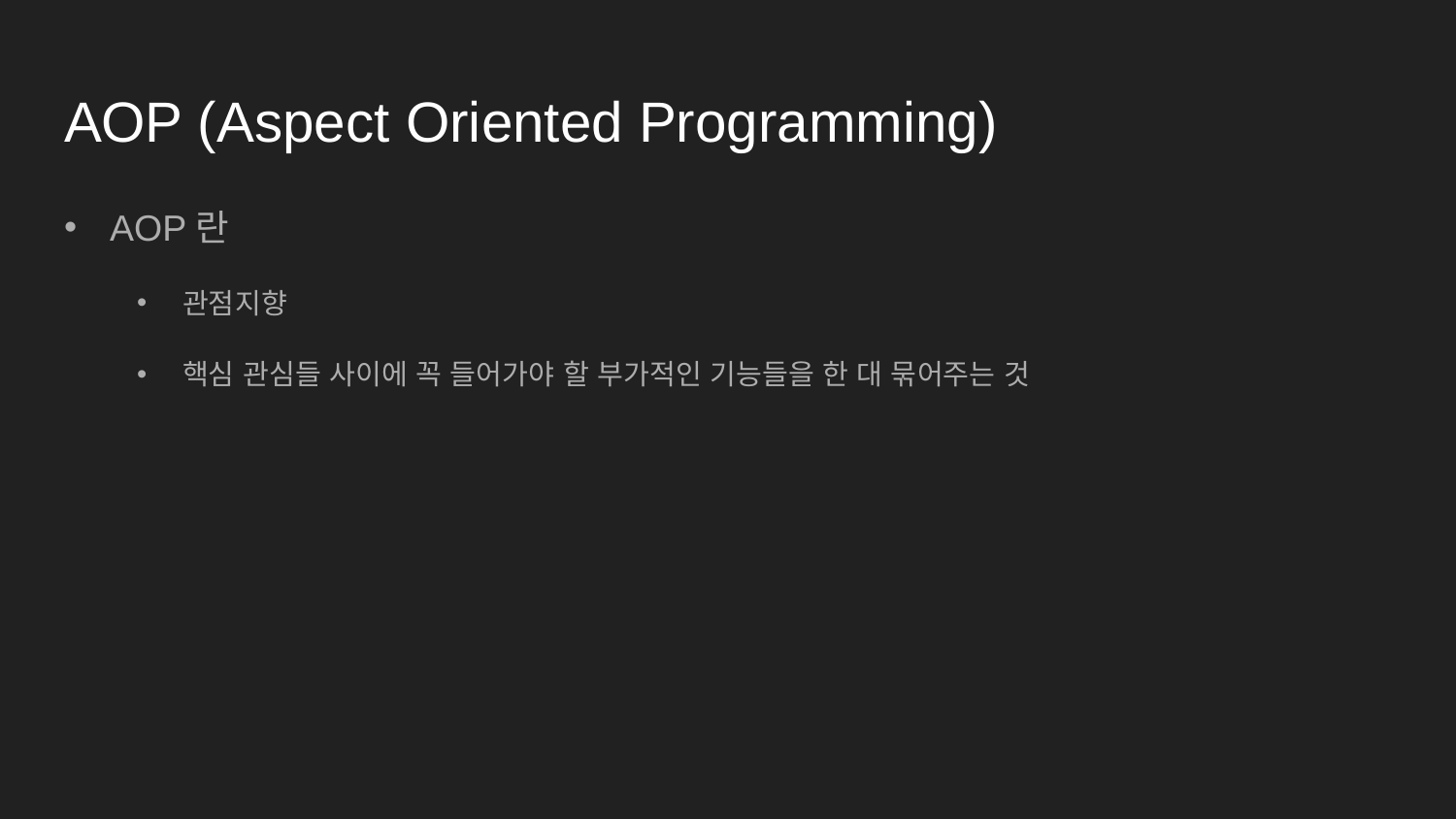

# AOP (Aspect Oriented Programming)
AOP란
관점지향
핵심 관심들 사이에 꼭 들어가야 할 부가적인 기능들을 한 대 묶어주는 것